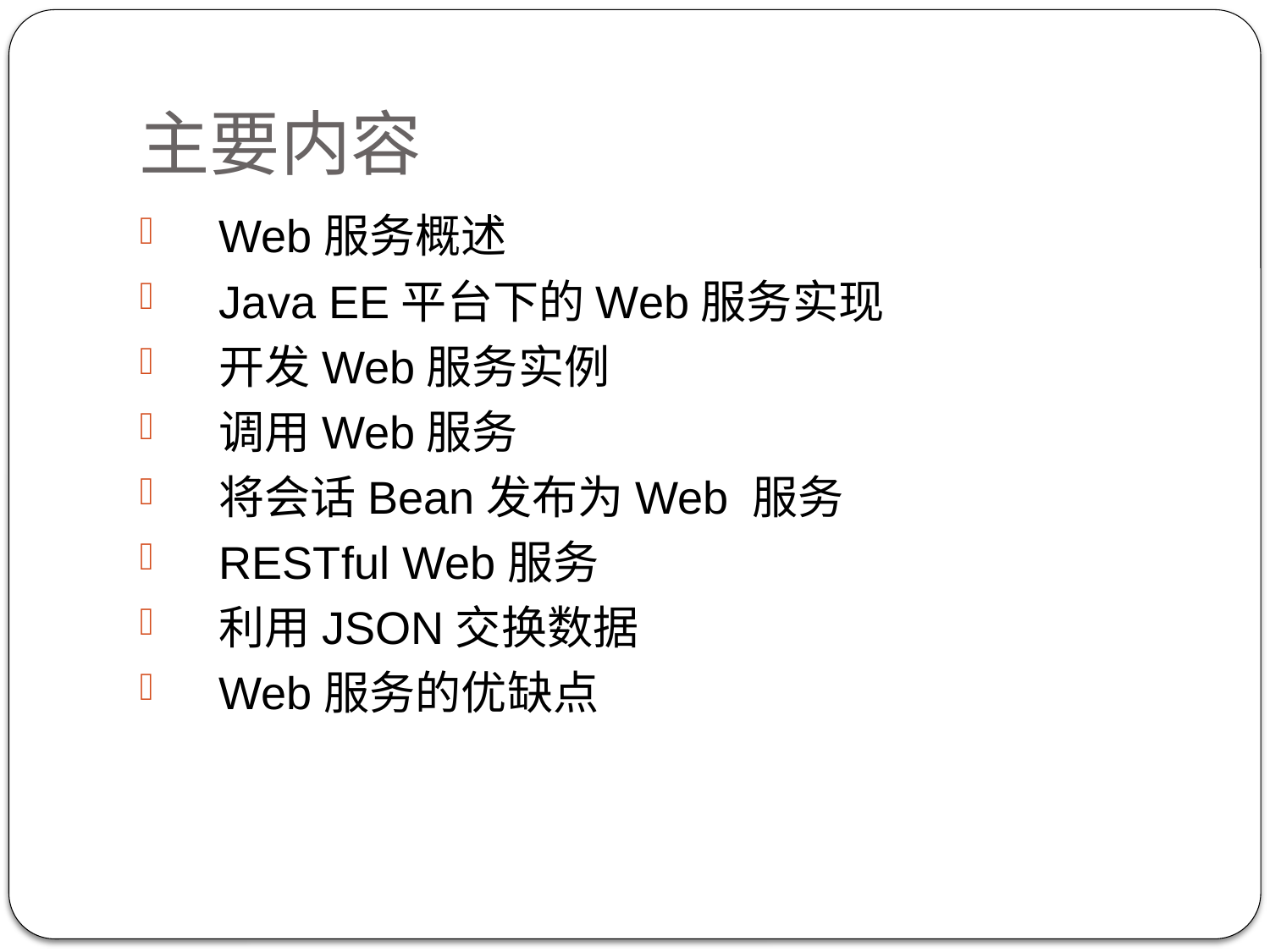

# 主要内容
Web服务概述
Java EE平台下的Web服务实现
开发Web服务实例
调用Web服务
将会话Bean发布为Web 服务
RESTful Web服务
利用JSON交换数据
Web服务的优缺点